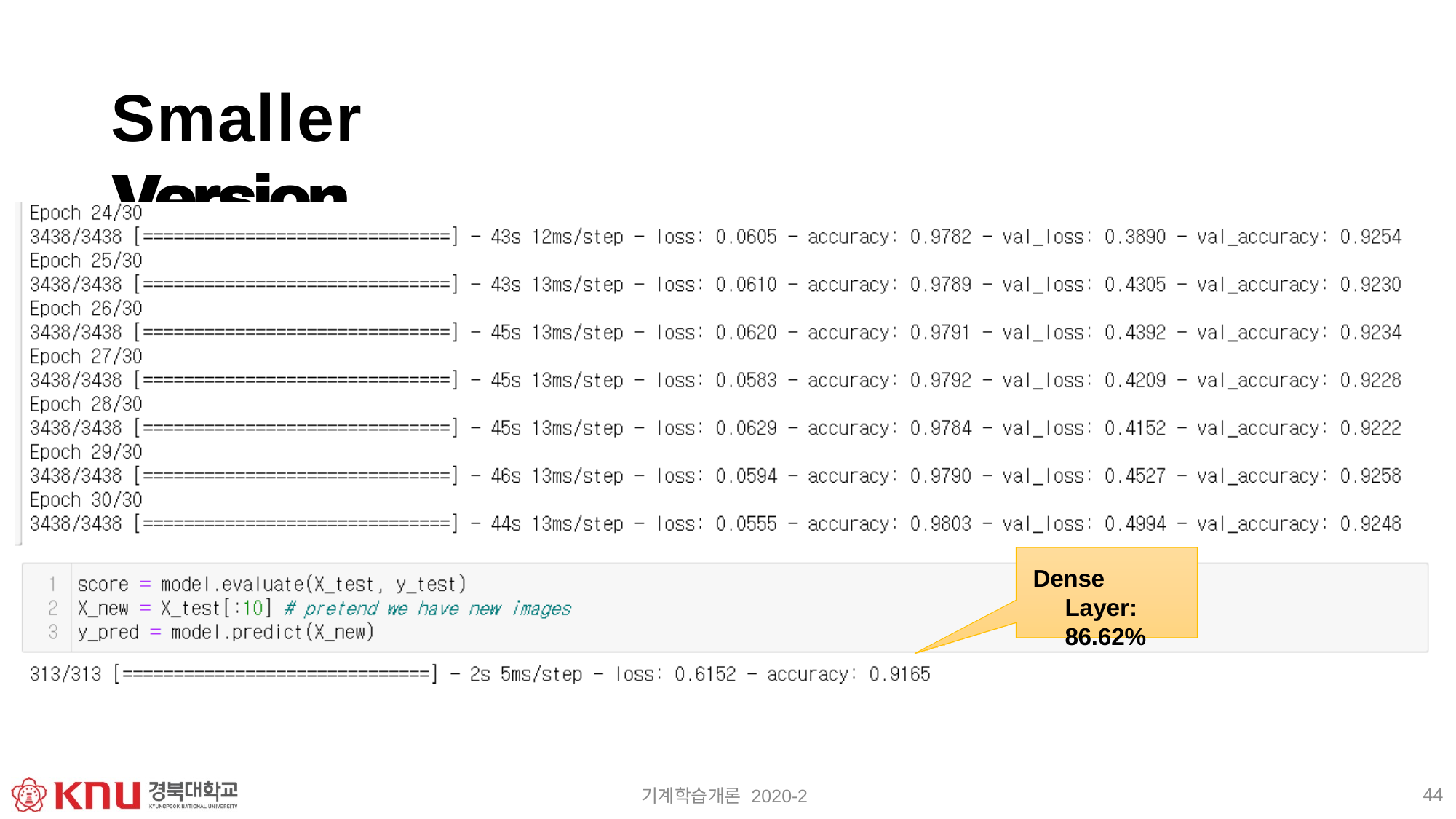

# Smaller Version

Dense Layer:  86.62%
44
기계학습개론 2020-2